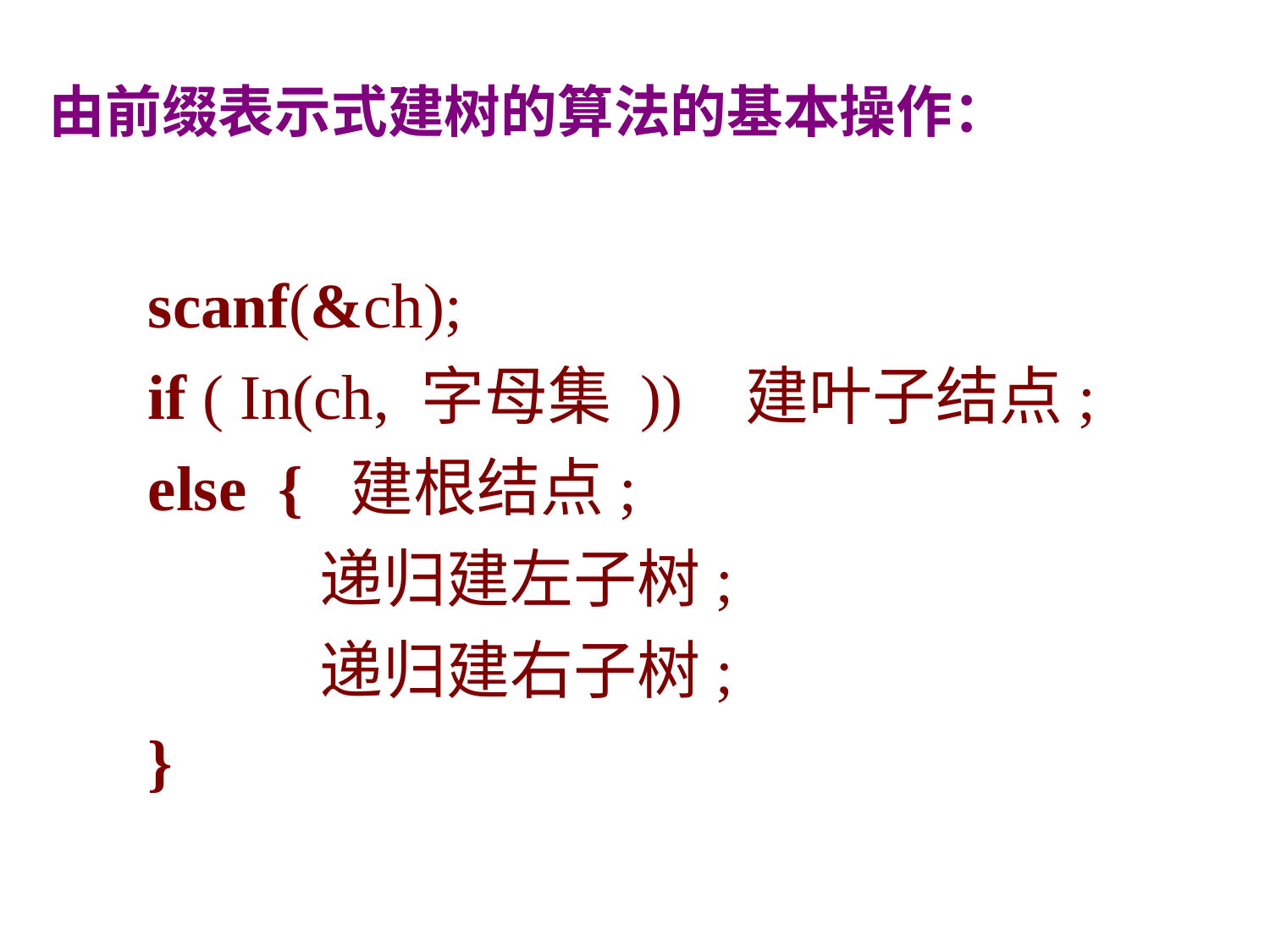

由前缀表示式建树的算法的基本操作：
scanf(&ch);
if ( In(ch, 字母集 ))   建叶子结点;
else  {  建根结点;
           递归建左子树;
           递归建右子树;
}